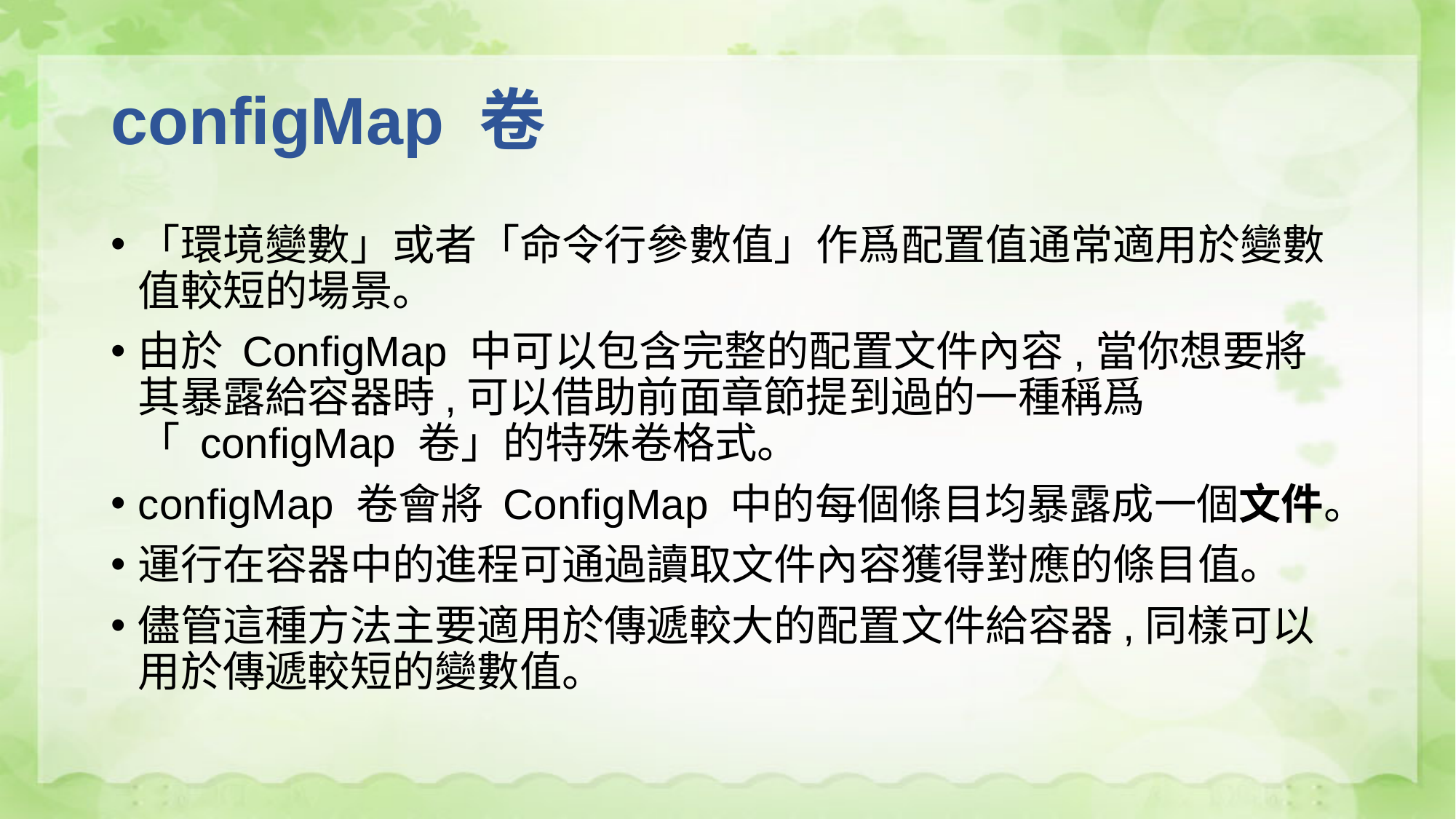

# configMap 卷
「環境變數」或者「命令行參數值」作爲配置值通常適用於變數值較短的場景。
由於 ConfigMap 中可以包含完整的配置文件內容,當你想要將其暴露給容器時,可以借助前面章節提到過的一種稱爲「 configMap 卷」的特殊卷格式。
configMap 卷會將 ConfigMap 中的每個條目均暴露成一個文件。
運行在容器中的進程可通過讀取文件內容獲得對應的條目值。
儘管這種方法主要適用於傳遞較大的配置文件給容器,同樣可以用於傳遞較短的變數值。